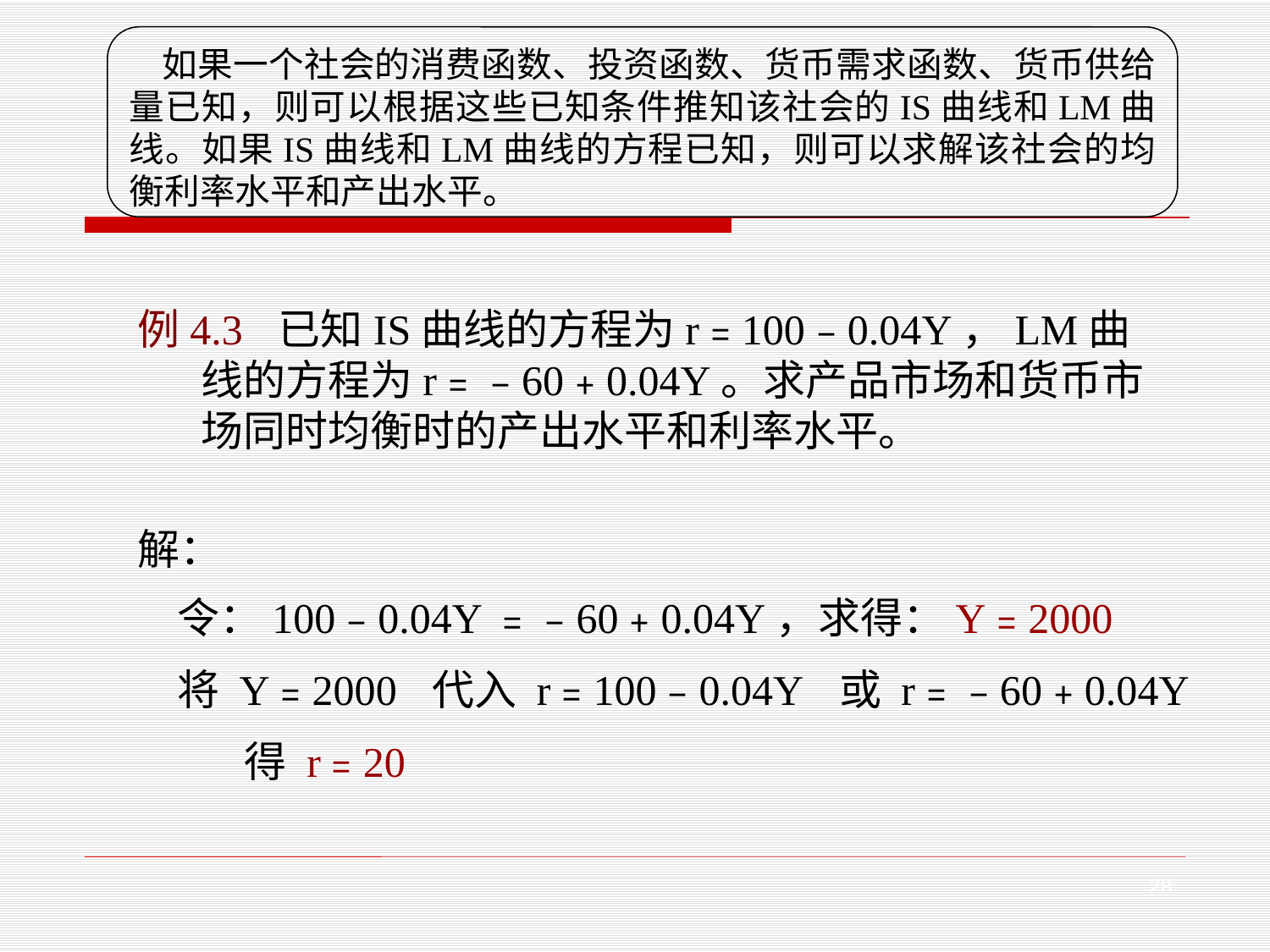

如果一个社会的消费函数、投资函数、货币需求函数、货币供给量已知，则可以根据这些已知条件推知该社会的IS曲线和LM曲线。如果IS曲线和LM曲线的方程已知，则可以求解该社会的均衡利率水平和产出水平。
例4.3 已知IS曲线的方程为r﹦100﹣0.04Y，LM曲线的方程为r﹦﹣60﹢0.04Y。求产品市场和货币市场同时均衡时的产出水平和利率水平。
解：
令：100﹣0.04Y ﹦﹣60﹢0.04Y，求得：Y﹦2000
将 Y﹦2000 代入 r﹦100﹣0.04Y 或 r﹦﹣60﹢0.04Y
      得 r﹦20
28